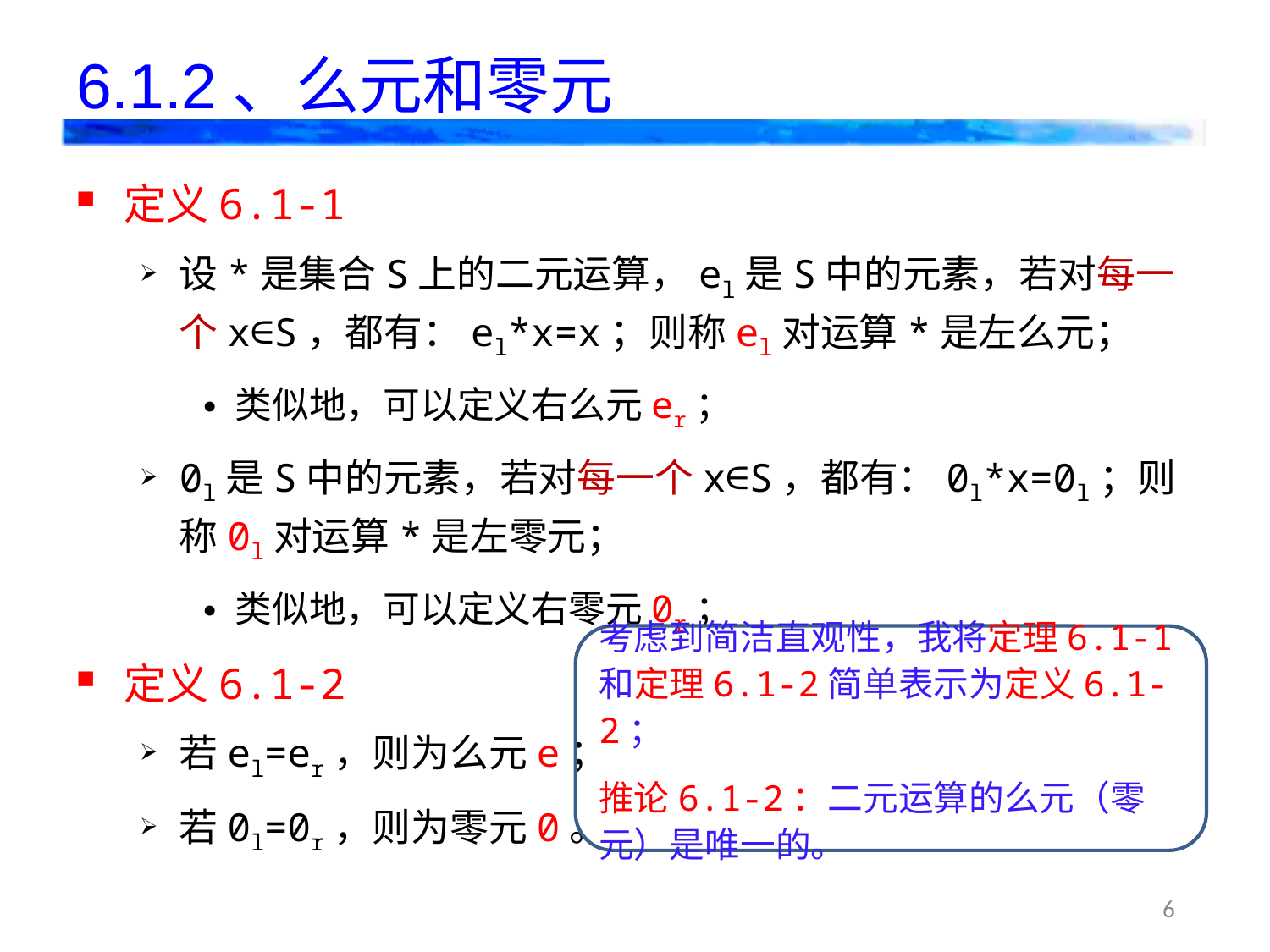

# 6.1.2、么元和零元
定义6.1-1
设*是集合S上的二元运算，el是S中的元素，若对每一个x∈S，都有：el*x=x；则称el对运算*是左么元；
类似地，可以定义右么元er；
0l是S中的元素，若对每一个x∈S，都有：0l*x=0l；则称0l对运算*是左零元；
类似地，可以定义右零元0r；
定义6.1-2
若el=er，则为么元e；
若0l=0r，则为零元0。
考虑到简洁直观性，我将定理6.1-1和定理6.1-2简单表示为定义6.1-2；
推论6.1-2：二元运算的么元（零元）是唯一的。
6